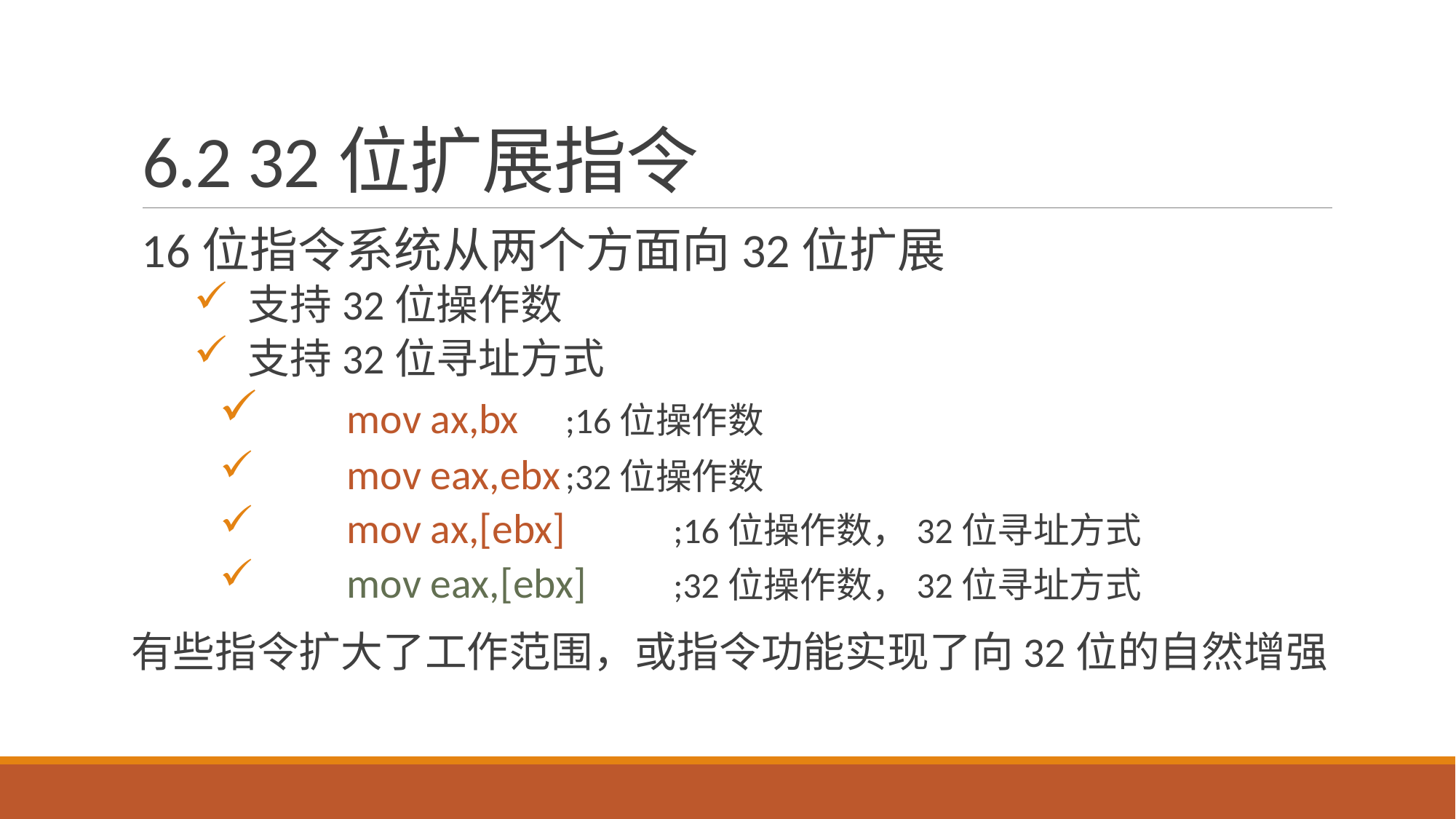

# 6.2 32位扩展指令
16位指令系统从两个方面向32位扩展
支持32位操作数
支持32位寻址方式
	mov ax,bx	;16位操作数
	mov eax,ebx	;32位操作数
	mov ax,[ebx]	;16位操作数，32位寻址方式
	mov eax,[ebx]	;32位操作数，32位寻址方式
有些指令扩大了工作范围，或指令功能实现了向32位的自然增强